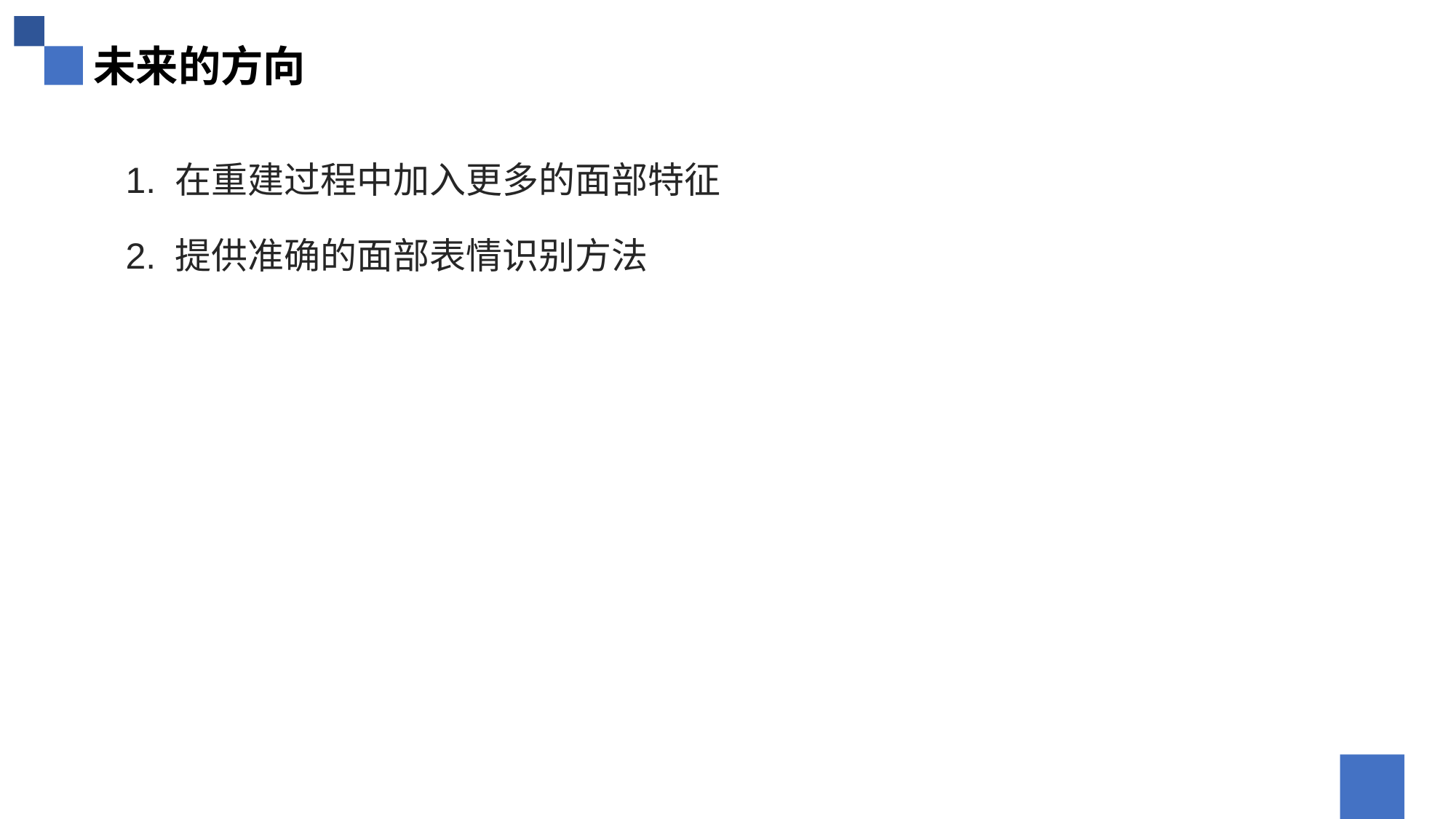

未来的方向
1. 在重建过程中加入更多的面部特征
2. 提供准确的面部表情识别方法